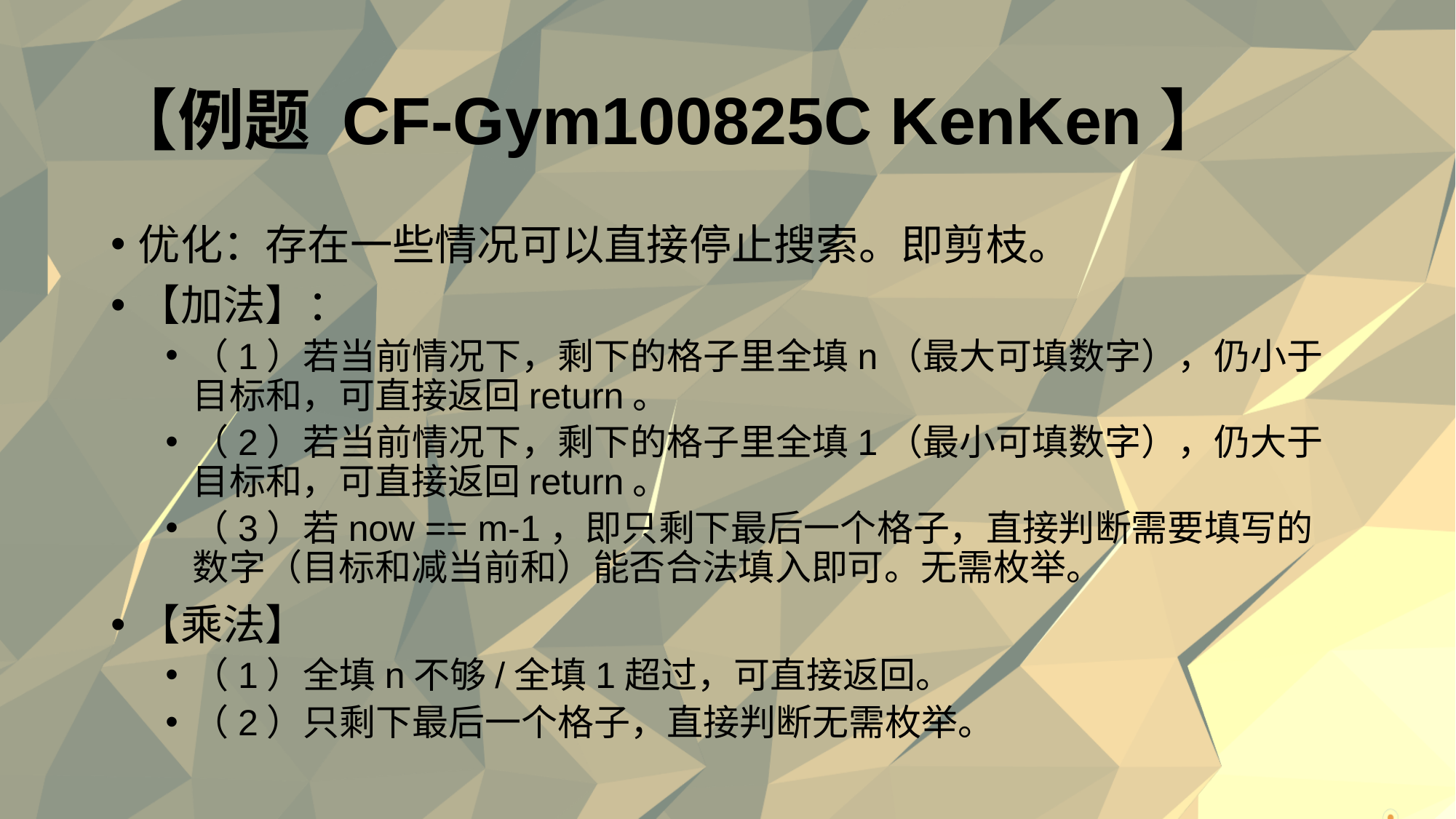

# 【例题 CF-Gym100825C KenKen】
优化：存在一些情况可以直接停止搜索。即剪枝。
【加法】：
（1）若当前情况下，剩下的格子里全填n（最大可填数字），仍小于目标和，可直接返回return。
（2）若当前情况下，剩下的格子里全填1（最小可填数字），仍大于目标和，可直接返回return。
（3）若now == m-1，即只剩下最后一个格子，直接判断需要填写的数字（目标和减当前和）能否合法填入即可。无需枚举。
【乘法】
（1）全填n不够/全填1超过，可直接返回。
（2）只剩下最后一个格子，直接判断无需枚举。